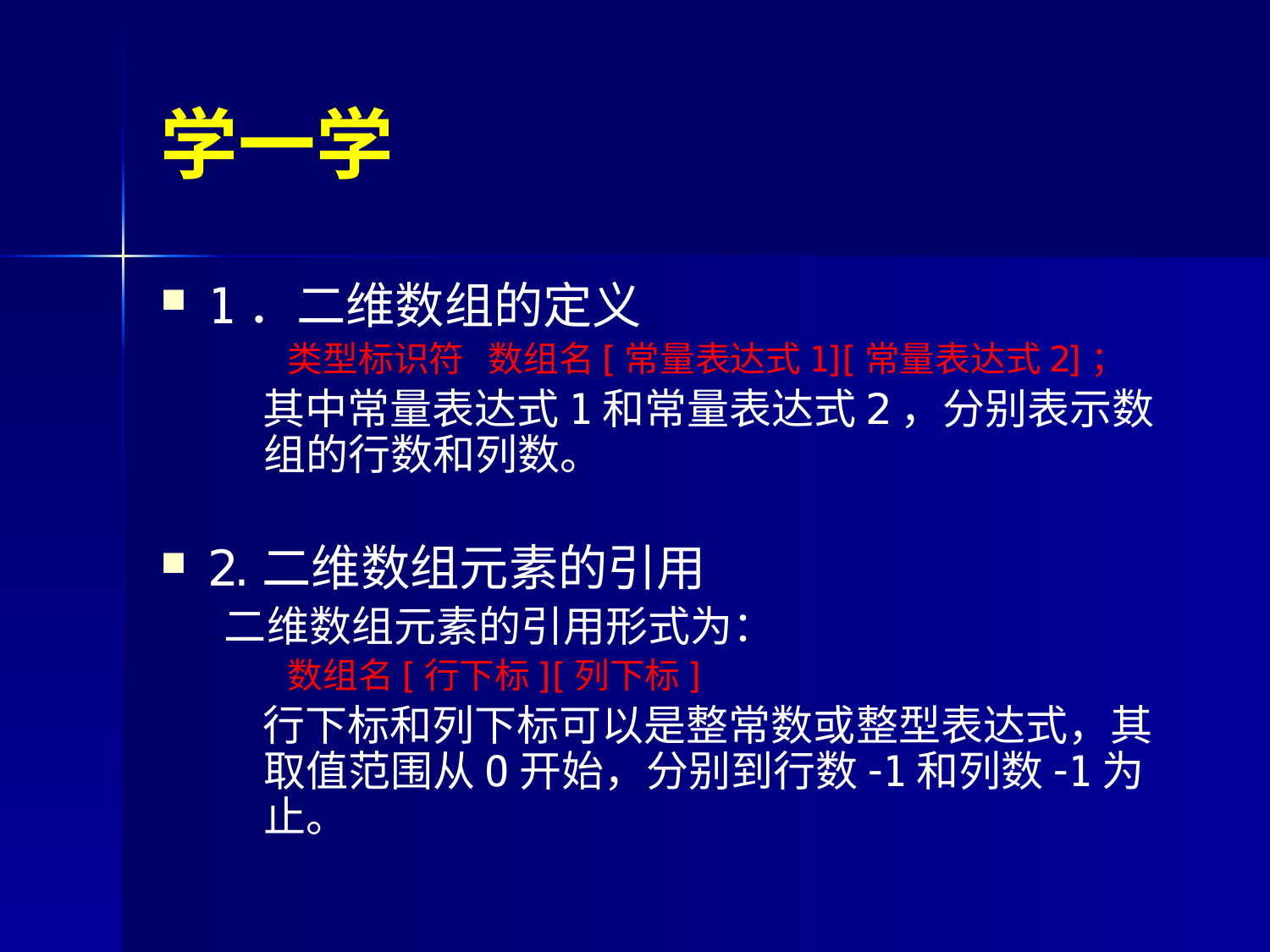

# 学一学
1．二维数组的定义
类型标识符   数组名[常量表达式1][常量表达式2]；
   其中常量表达式1和常量表达式2，分别表示数组的行数和列数。

2.二维数组元素的引用
二维数组元素的引用形式为：
数组名[行下标][列下标]
   行下标和列下标可以是整常数或整型表达式，其取值范围从0开始，分别到行数-1和列数-1为止。